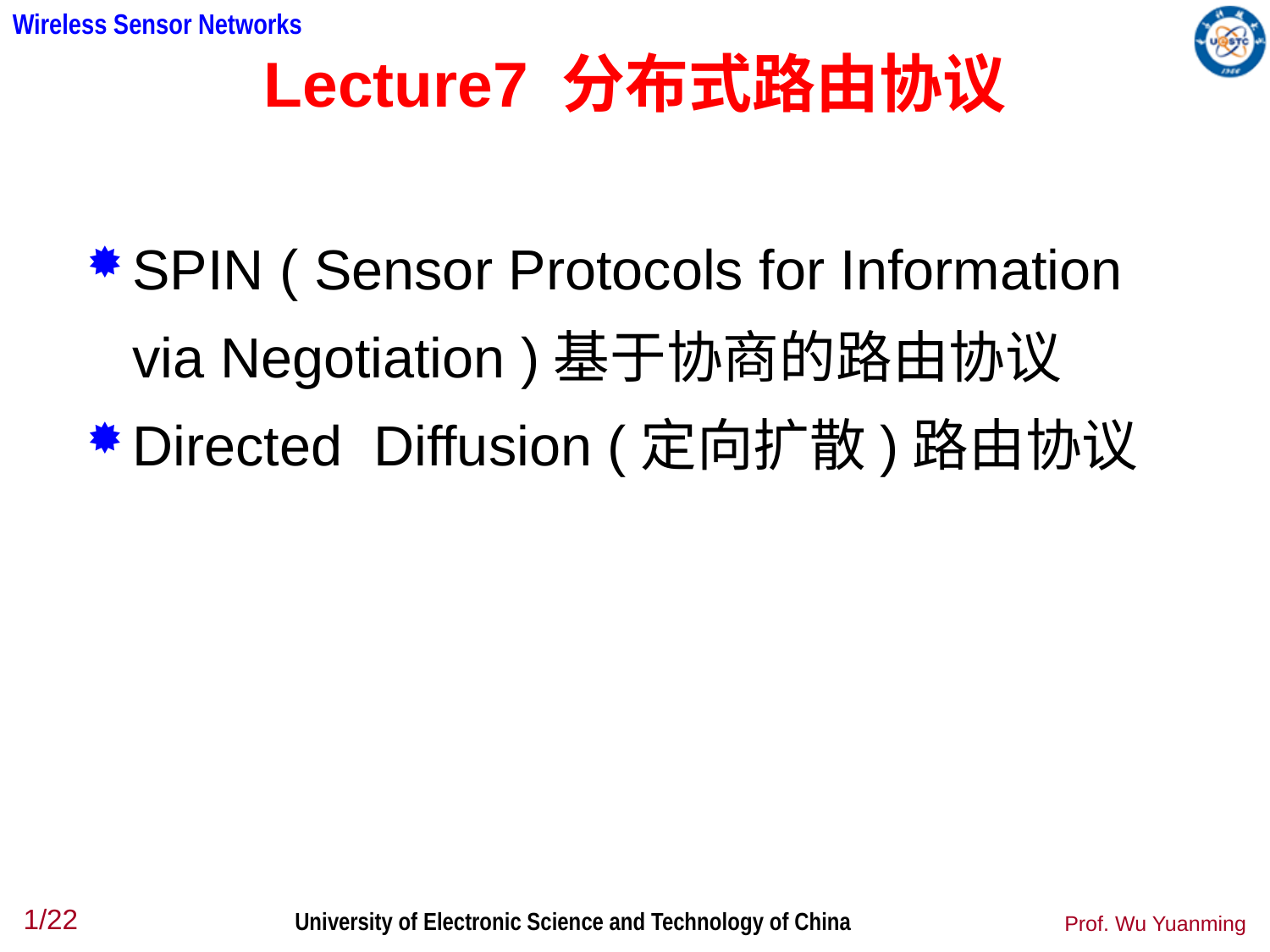

# Lecture7 分布式路由协议
SPIN ( Sensor Protocols for Information via Negotiation )基于协商的路由协议
Directed  Diffusion (定向扩散)路由协议

1/22
Prof. Wu Yuanming